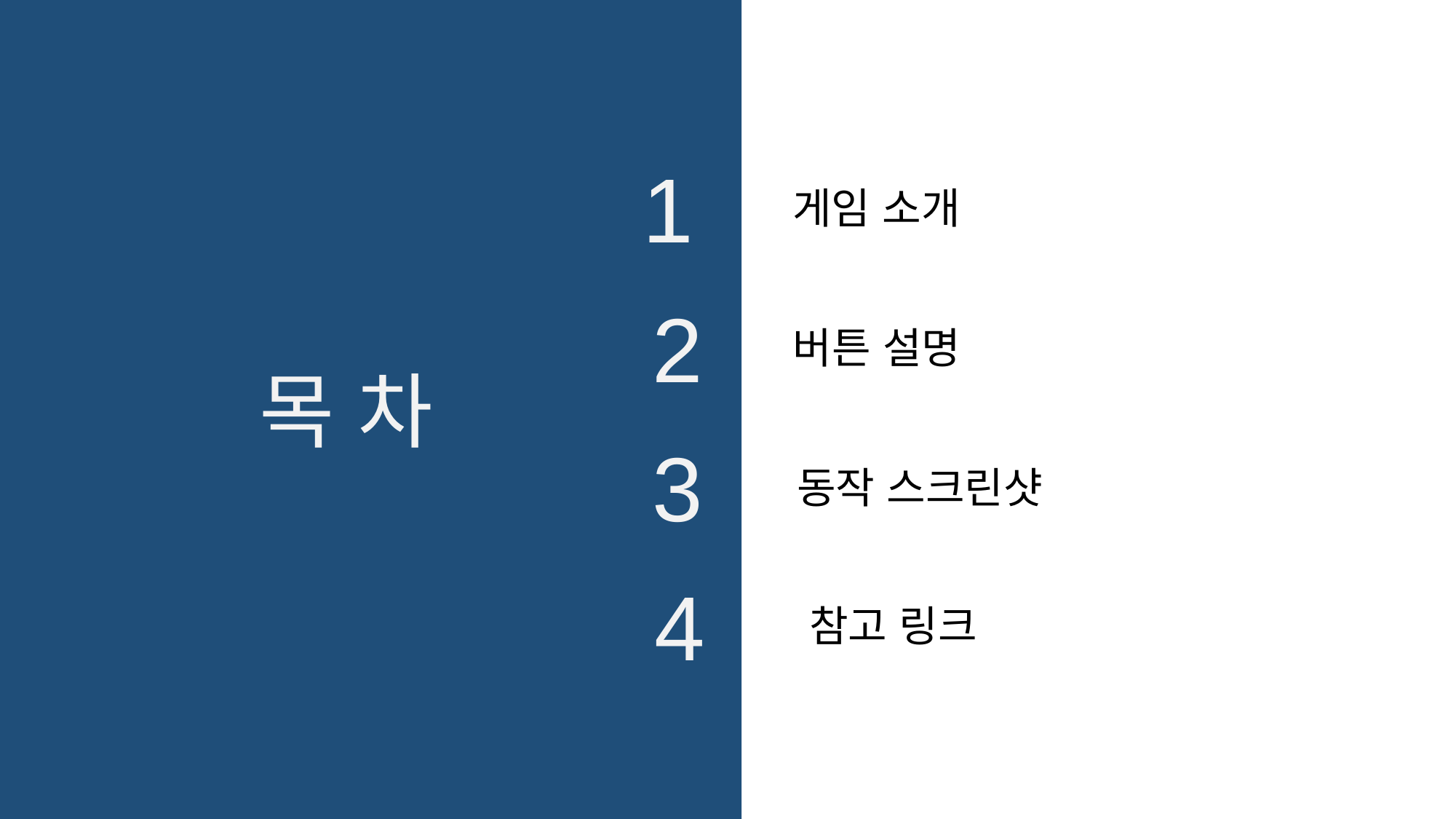

1
게임 소개
2
버튼 설명
목 차
3
동작 스크린샷
4
 참고 링크